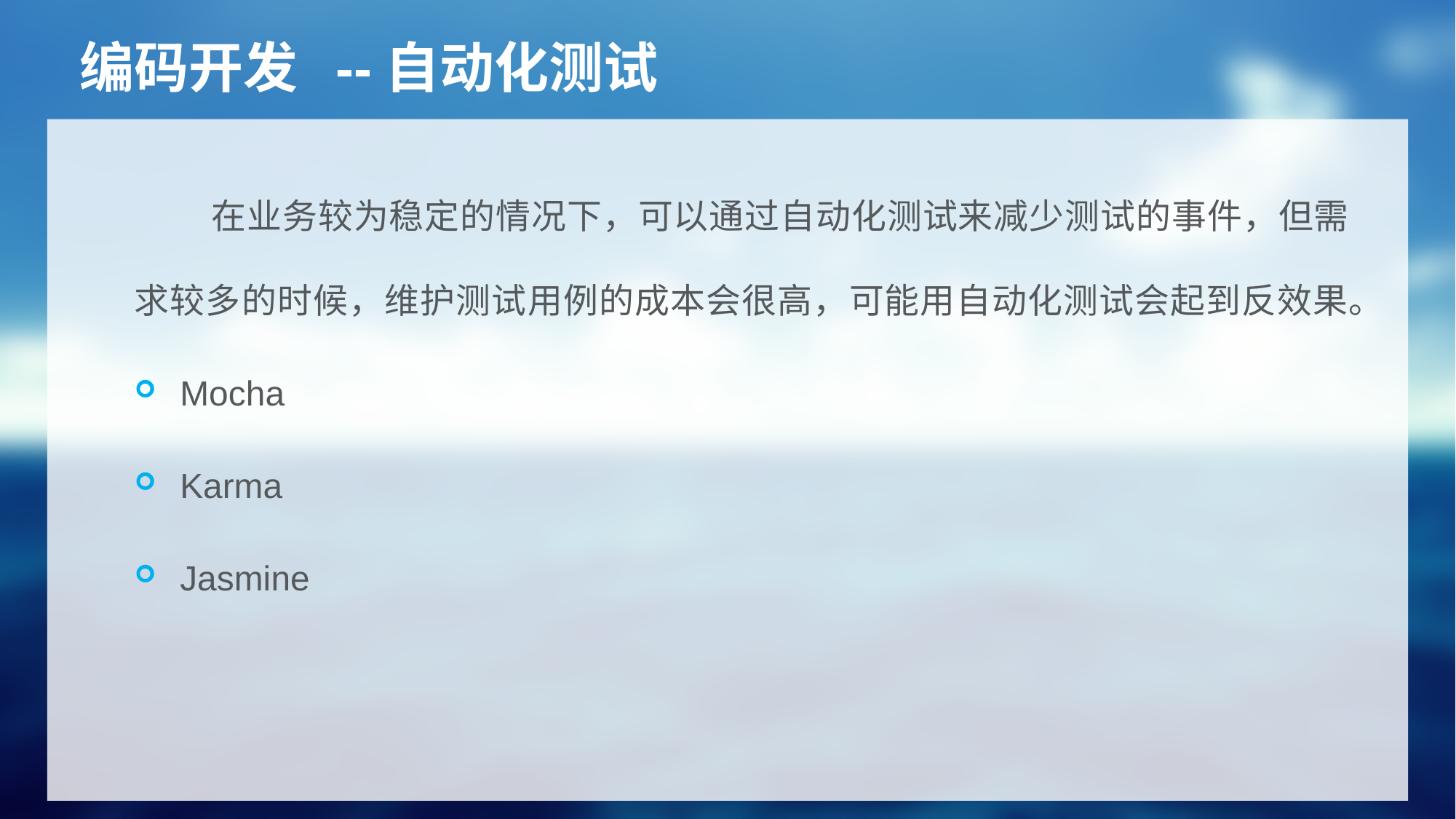

# 编码开发  --自动化测试
        在业务较为稳定的情况下，可以通过自动化测试来减少测试的事件，但需求较多的时候，维护测试用例的成本会很高，可能用自动化测试会起到反效果。
Mocha
Karma
Jasmine